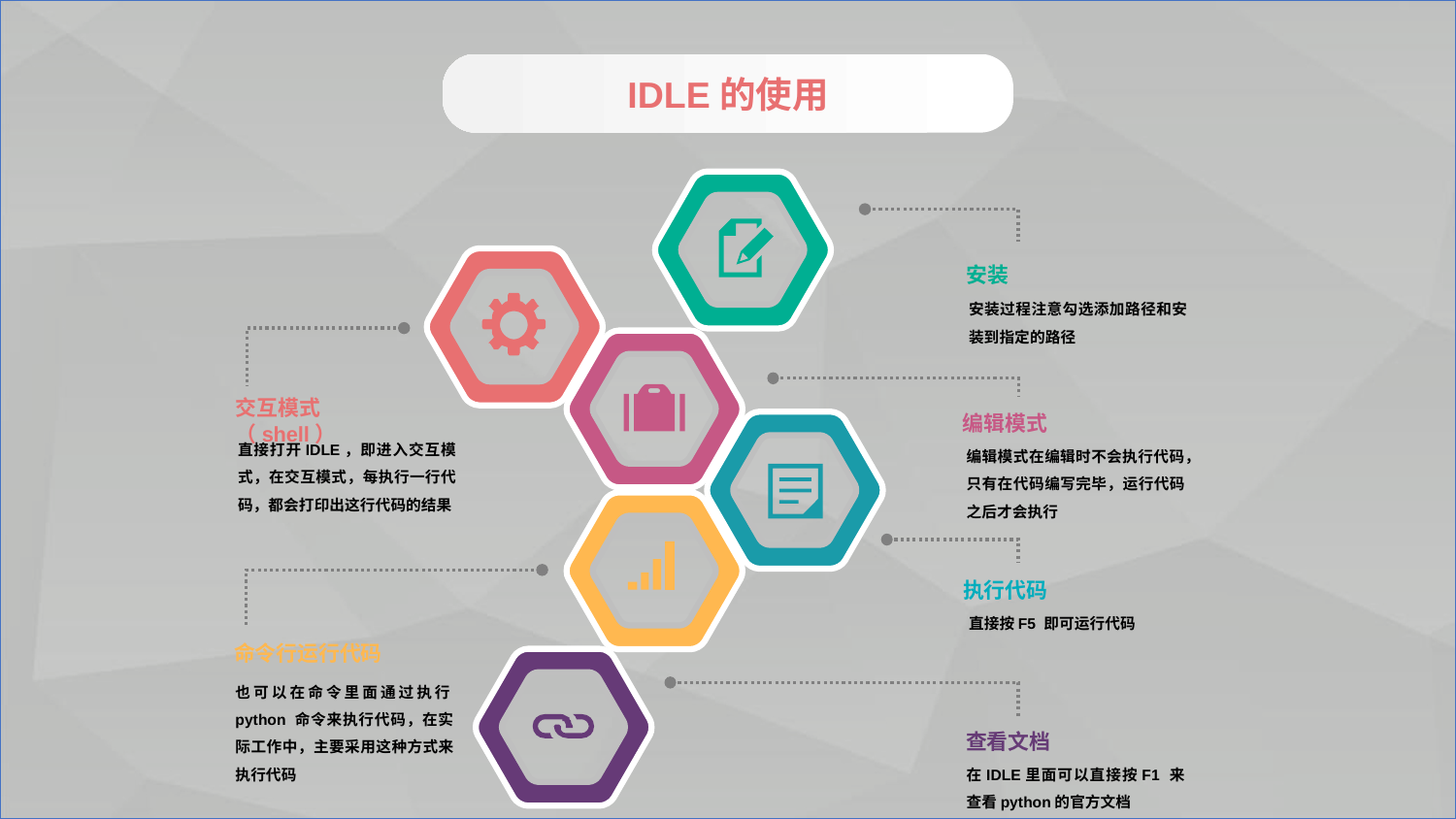

IDLE的使用

安装
安装过程注意勾选添加路径和安装到指定的路径

交互模式（shell）
直接打开IDLE，即进入交互模式，在交互模式，每执行一行代码，都会打印出这行代码的结果
编辑模式
编辑模式在编辑时不会执行代码，只有在代码编写完毕，运行代码之后才会执行

执行代码
直接按F5 即可运行代码
命令行运行代码
也可以在命令里面通过执行python 命令来执行代码，在实际工作中，主要采用这种方式来执行代码

查看文档
在IDLE里面可以直接按F1 来查看python的官方文档